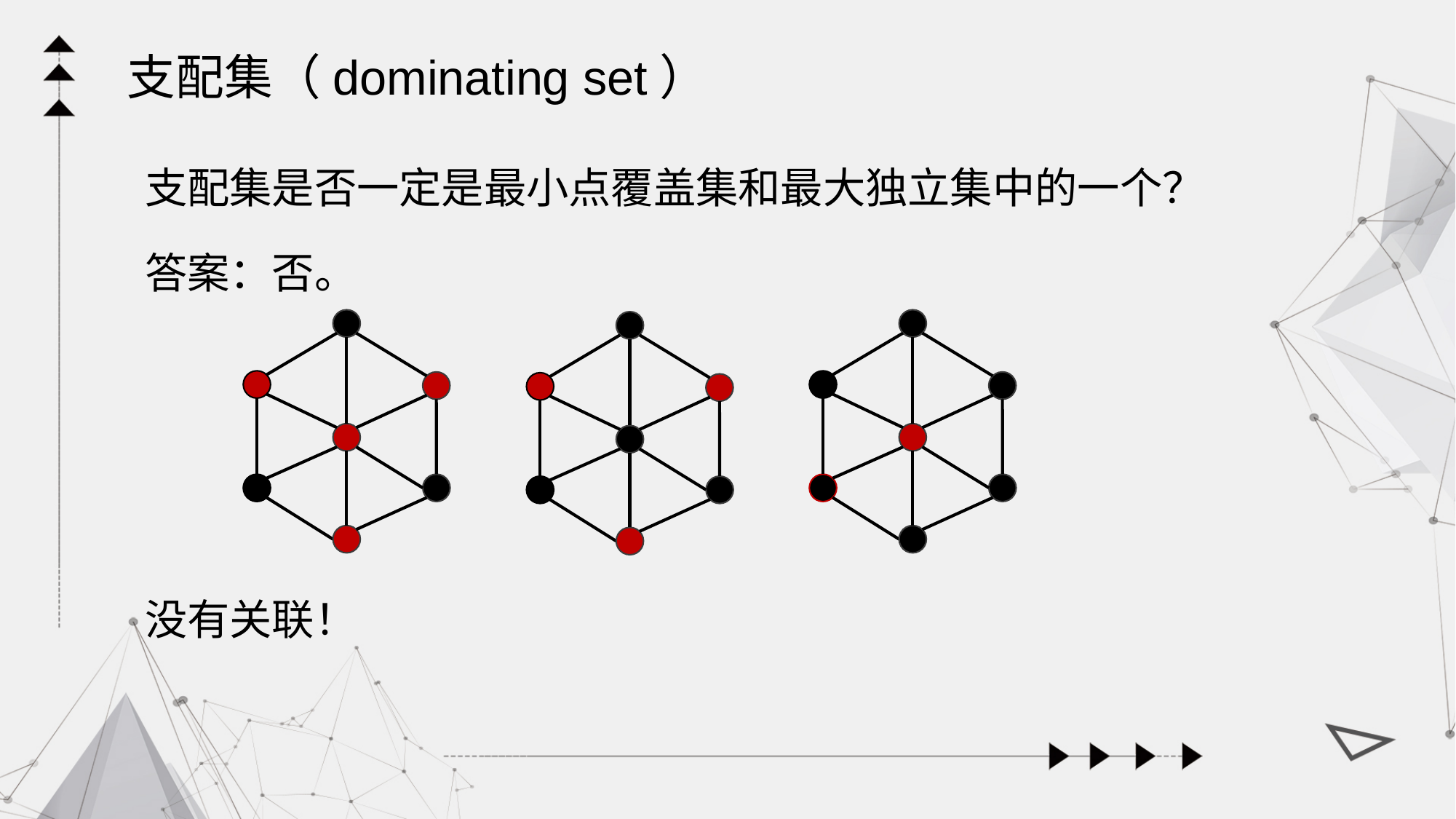

支配集（dominating set）
支配集是否一定是最小点覆盖集和最大独立集中的一个？
答案：否。

没有关联！